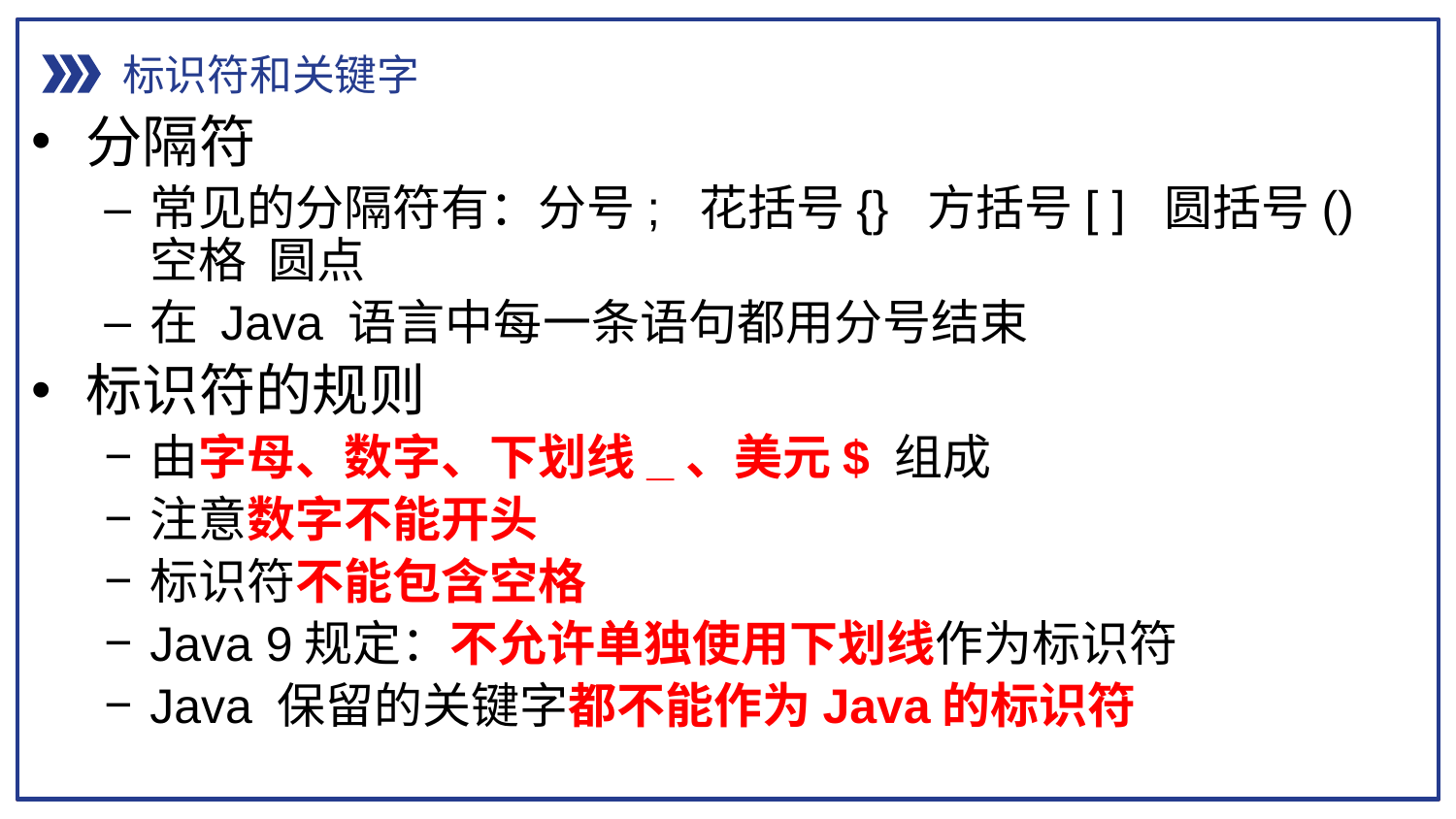

标识符和关键字

分隔符
常见的分隔符有：分号;  花括号{}  方括号[ ]  圆括号()  空格  圆点
在 Java 语言中每一条语句都用分号结束
标识符的规则
由字母、数字、下划线_、美元$ 组成
注意数字不能开头
标识符不能包含空格
Java 9规定：不允许单独使用下划线作为标识符
Java 保留的关键字都不能作为Java的标识符